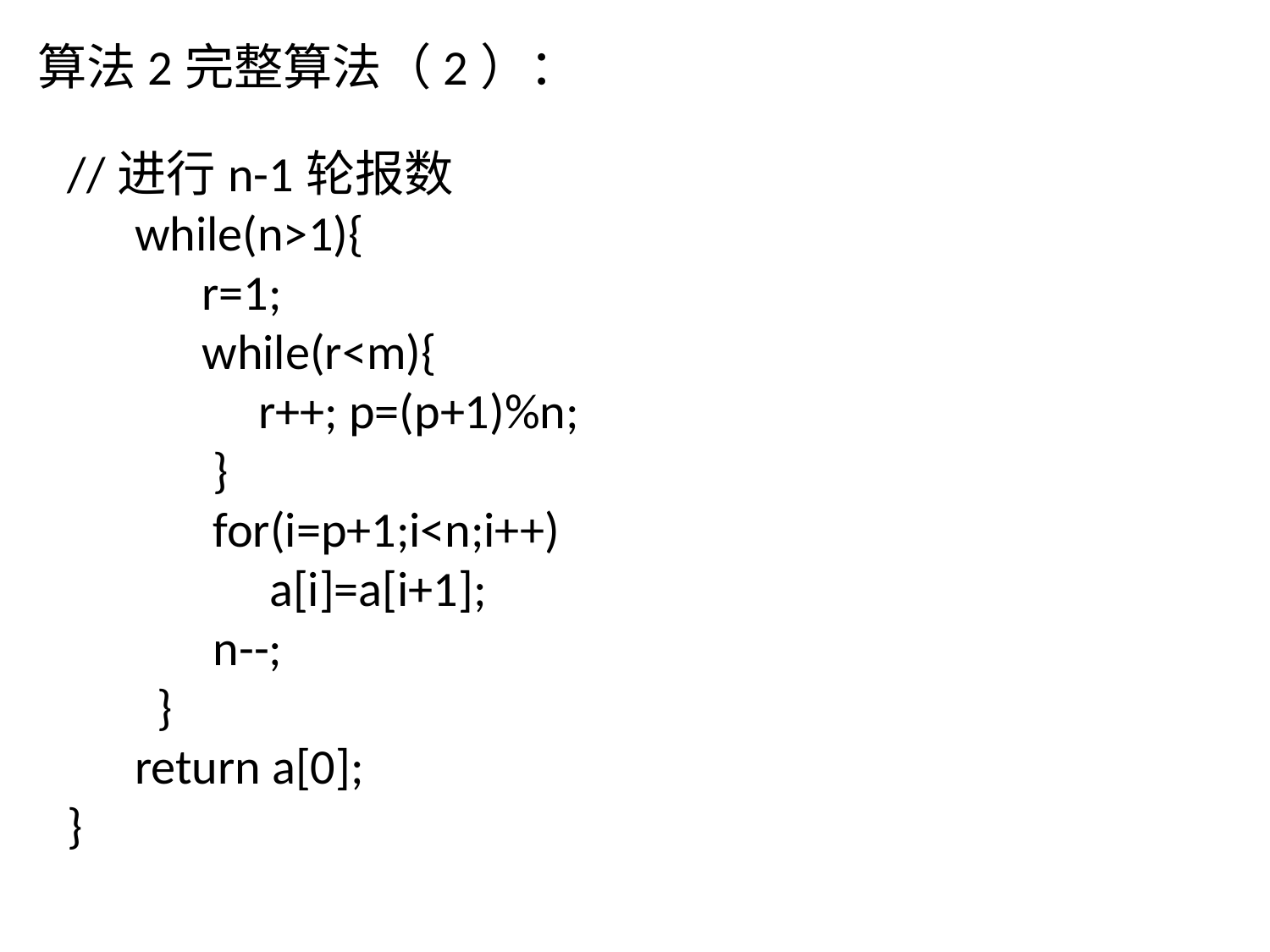

# 算法2完整算法（2）：
//进行n-1轮报数
      while(n>1){
            r=1;
            while(r<m){
                 r++; p=(p+1)%n;
             }
             for(i=p+1;i<n;i++)
                  a[i]=a[i+1];
             n--;
        }
      return a[0];
}